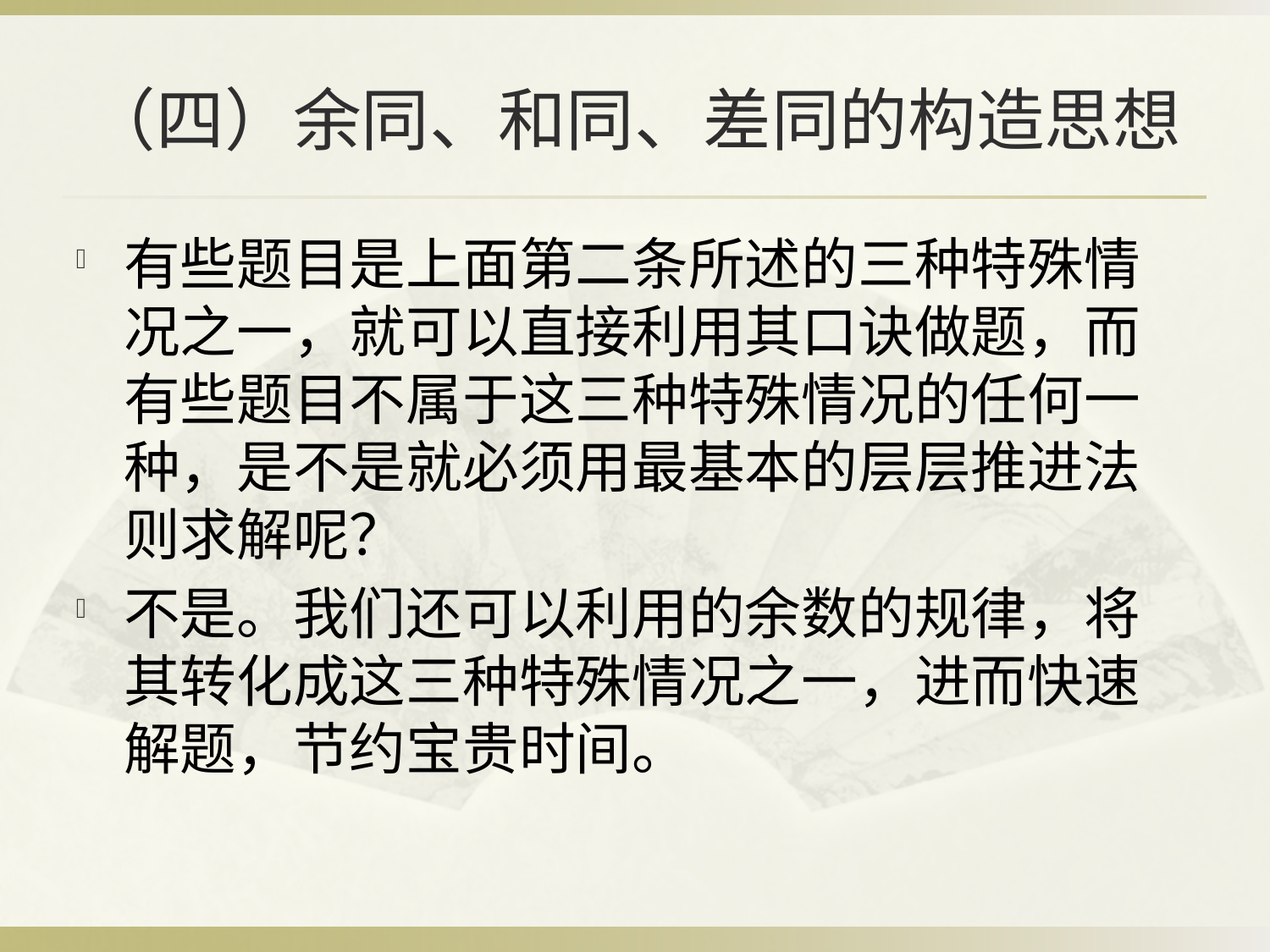

# （四）余同、和同、差同的构造思想
有些题目是上面第二条所述的三种特殊情况之一，就可以直接利用其口诀做题，而有些题目不属于这三种特殊情况的任何一种，是不是就必须用最基本的层层推进法则求解呢？
不是。我们还可以利用的余数的规律，将其转化成这三种特殊情况之一，进而快速解题，节约宝贵时间。